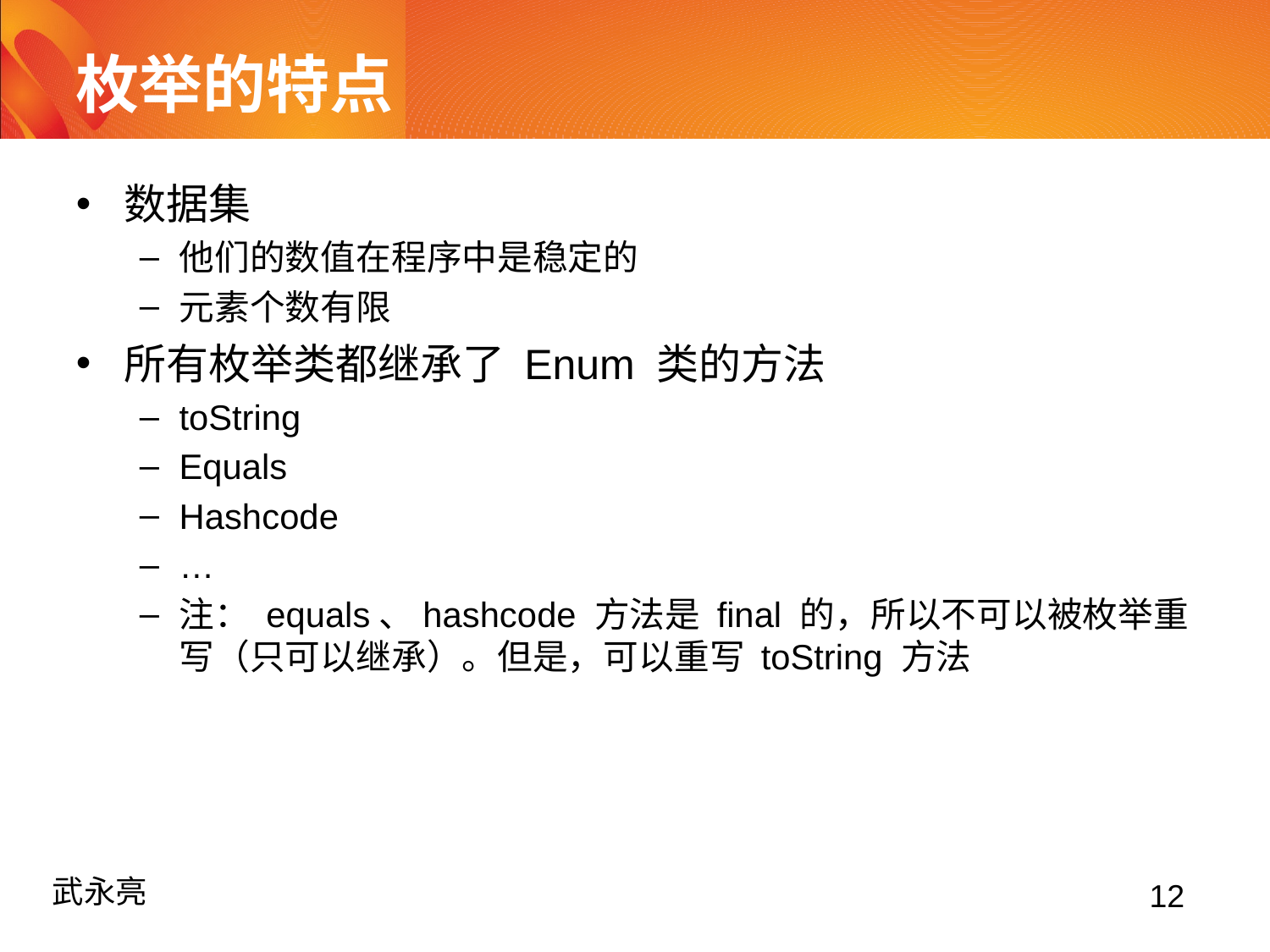

# 枚举的特点
数据集
他们的数值在程序中是稳定的
元素个数有限
所有枚举类都继承了 Enum 类的方法
toString
Equals
Hashcode
…
注： equals、hashcode 方法是 final 的，所以不可以被枚举重写（只可以继承）。但是，可以重写 toString 方法